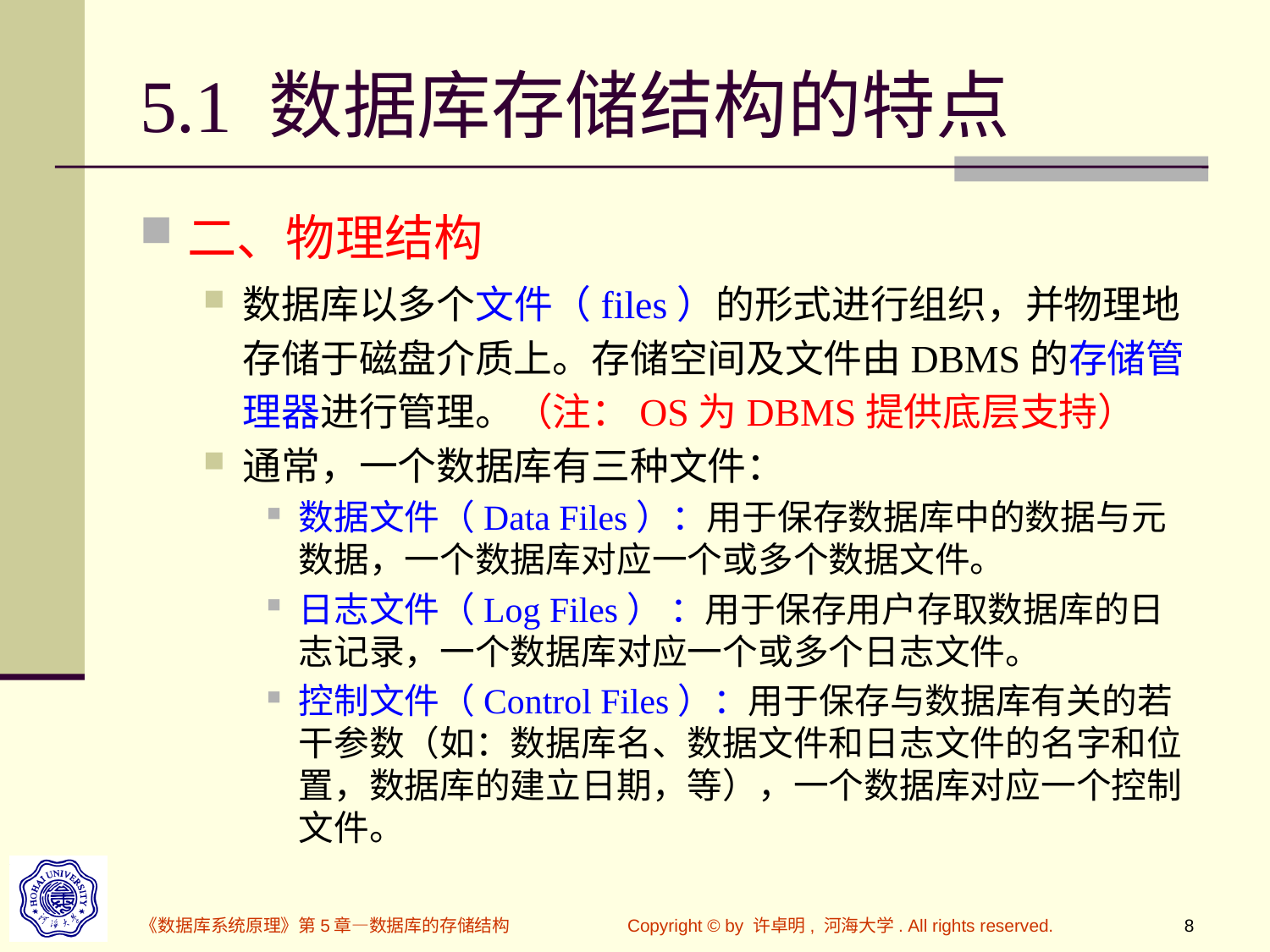

# 5.1 数据库存储结构的特点
二、物理结构
数据库以多个文件（files）的形式进行组织，并物理地存储于磁盘介质上。存储空间及文件由DBMS的存储管理器进行管理。（注：OS为DBMS提供底层支持）
通常，一个数据库有三种文件：
数据文件（Data Files）：用于保存数据库中的数据与元数据，一个数据库对应一个或多个数据文件。
日志文件（Log Files） ：用于保存用户存取数据库的日志记录，一个数据库对应一个或多个日志文件。
控制文件（Control Files）：用于保存与数据库有关的若干参数（如：数据库名、数据文件和日志文件的名字和位置，数据库的建立日期，等），一个数据库对应一个控制文件。
《数据库系统原理》第5章—数据库的存储结构
Copyright © by 许卓明, 河海大学. All rights reserved.
8